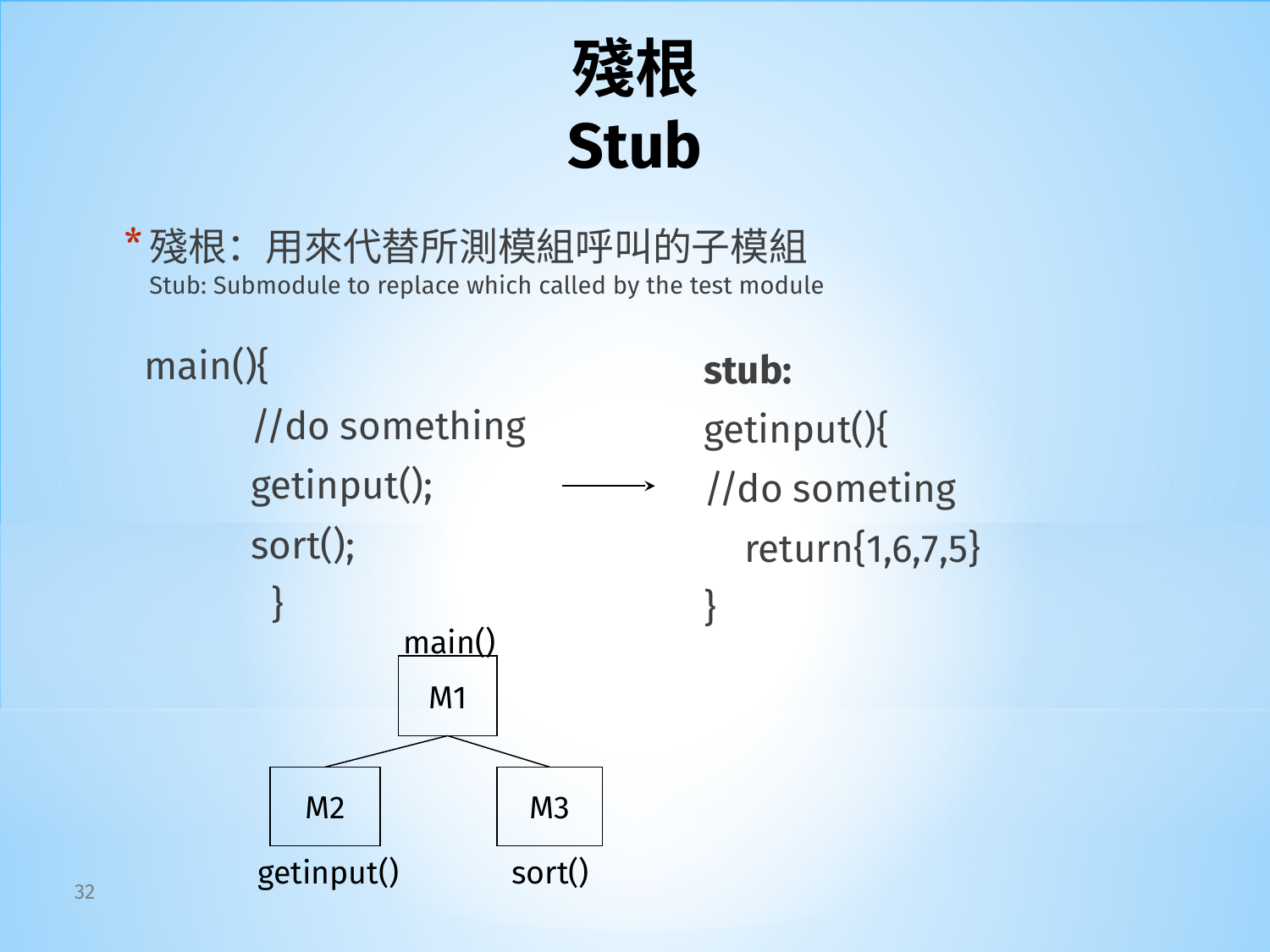

# 殘根
Stub
殘根：用來代替所測模組呼叫的子模組
Stub: Submodule to replace which called by the test module

  main(){
	//do something
	getinput();
	sort();
	  }
stub:
getinput(){
//do someting
    return{1,6,7,5}
}
main()
M1
M2
M3
getinput()
sort()
32